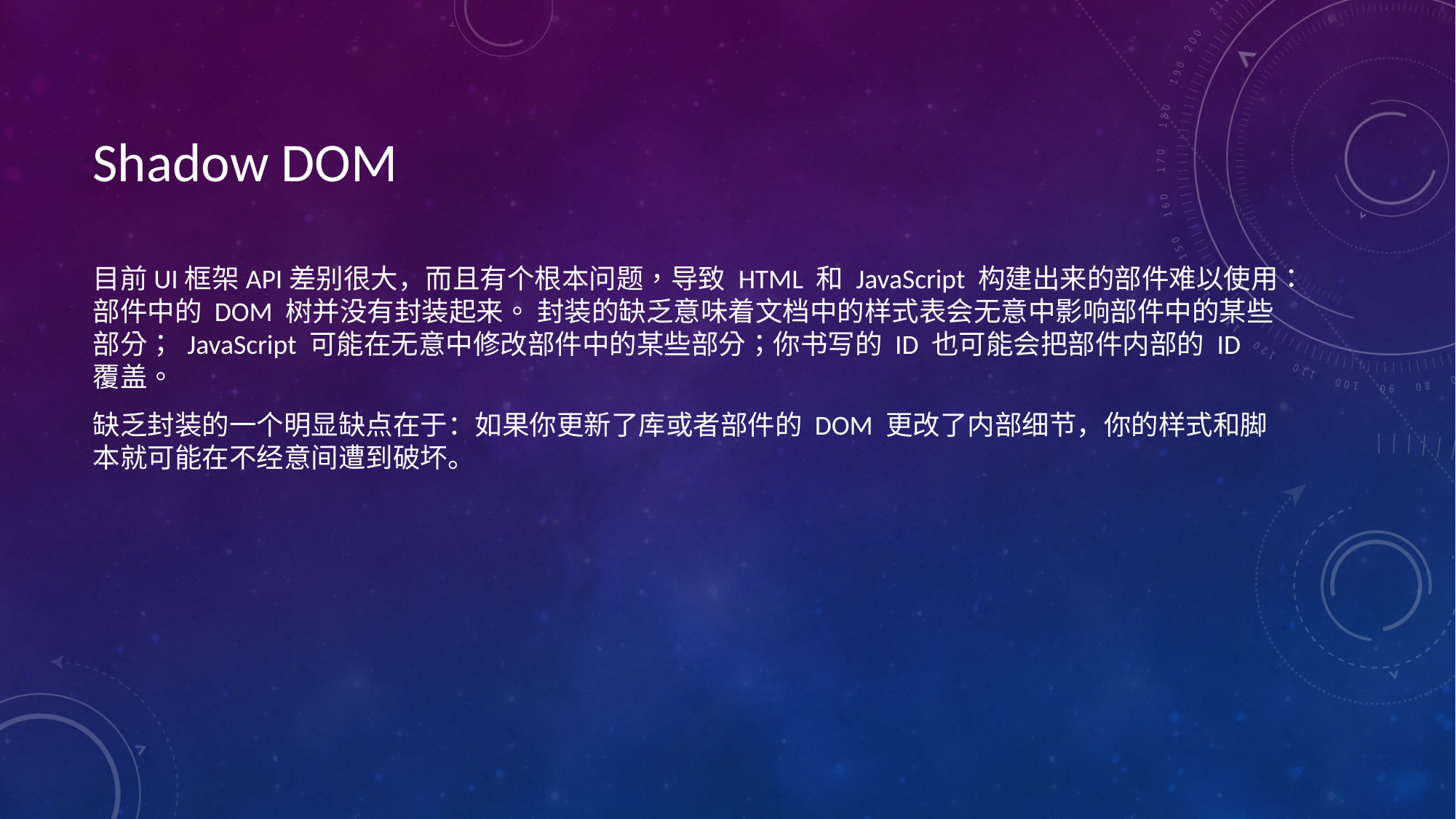

# Shadow DOM
目前UI框架API差别很大，而且有个根本问题，导致 HTML 和 JavaScript 构建出来的部件难以使用：部件中的 DOM 树并没有封装起来。 封装的缺乏意味着文档中的样式表会无意中影响部件中的某些部分； JavaScript 可能在无意中修改部件中的某些部分；你书写的 ID 也可能会把部件内部的 ID 覆盖。
缺乏封装的一个明显缺点在于：如果你更新了库或者部件的 DOM 更改了内部细节，你的样式和脚本就可能在不经意间遭到破坏。